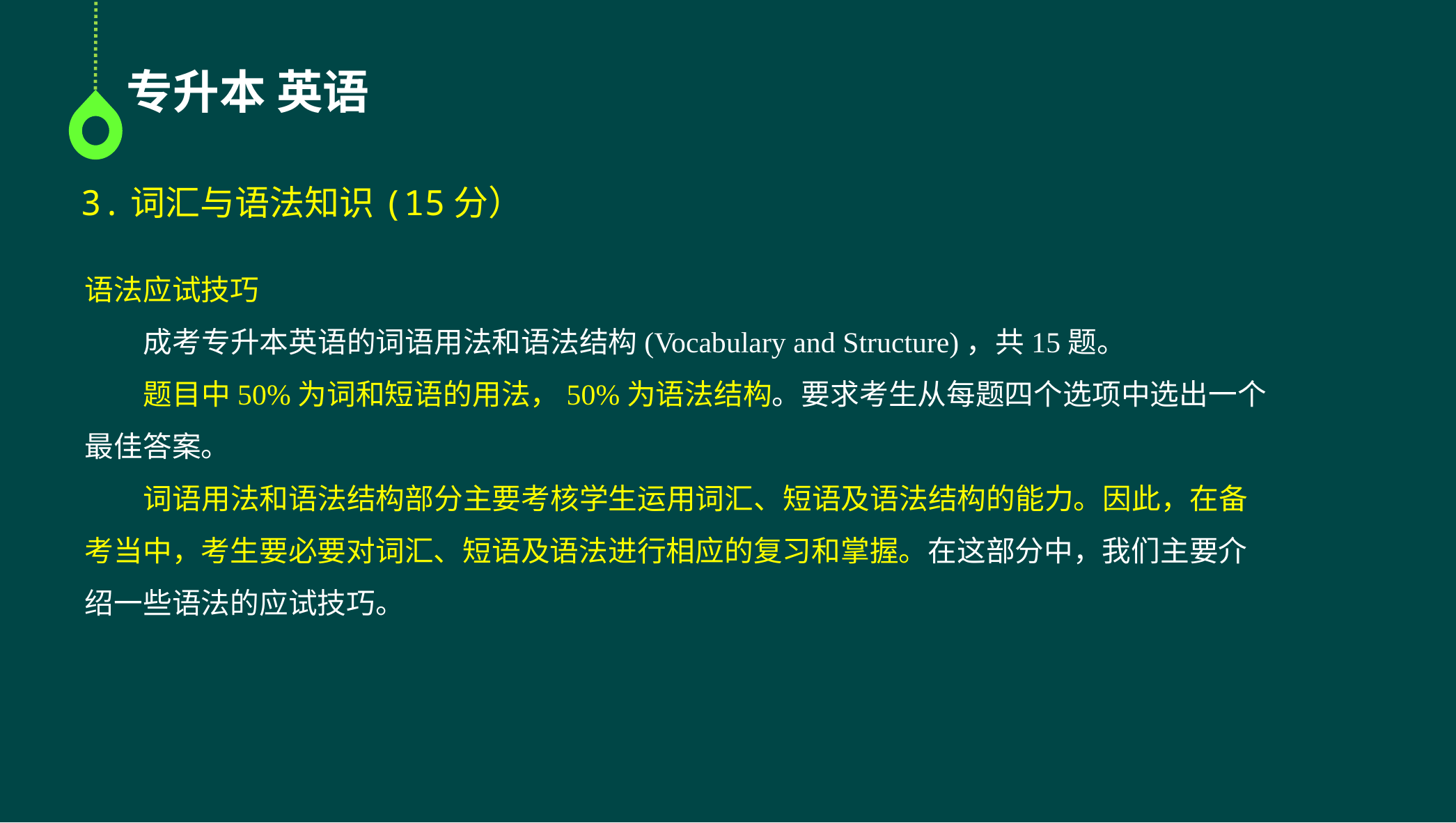

专升本 英语
3.词汇与语法知识(15分）
语法应试技巧
        成考专升本英语的词语用法和语法结构(Vocabulary and Structure)，共15题。
        题目中50%为词和短语的用法，50%为语法结构。要求考生从每题四个选项中选出一个最佳答案。
        词语用法和语法结构部分主要考核学生运用词汇、短语及语法结构的能力。因此，在备考当中，考生要必要对词汇、短语及语法进行相应的复习和掌握。在这部分中，我们主要介绍一些语法的应试技巧。